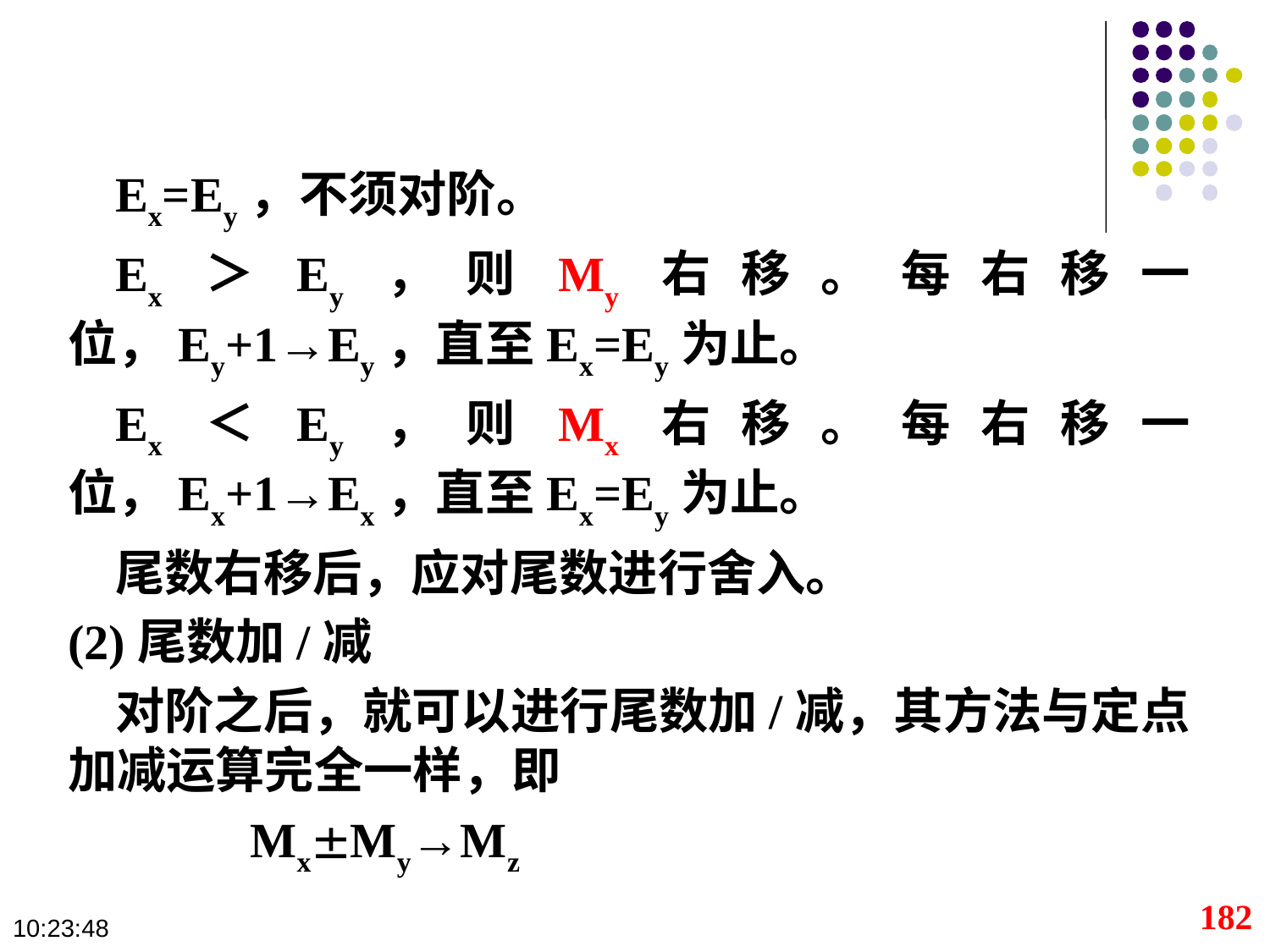

Ex=Ey，不须对阶。
Ex＞Ey，则My右移。每右移一位，Ey+1→Ey，直至Ex=Ey为止。
Ex＜Ey，则Mx右移。每右移一位，Ex+1→Ex，直至Ex=Ey为止。
尾数右移后，应对尾数进行舍入。
(2)尾数加/减
对阶之后，就可以进行尾数加/减，其方法与定点加减运算完全一样，即
           Mx±My→Mz
182
10:23:48